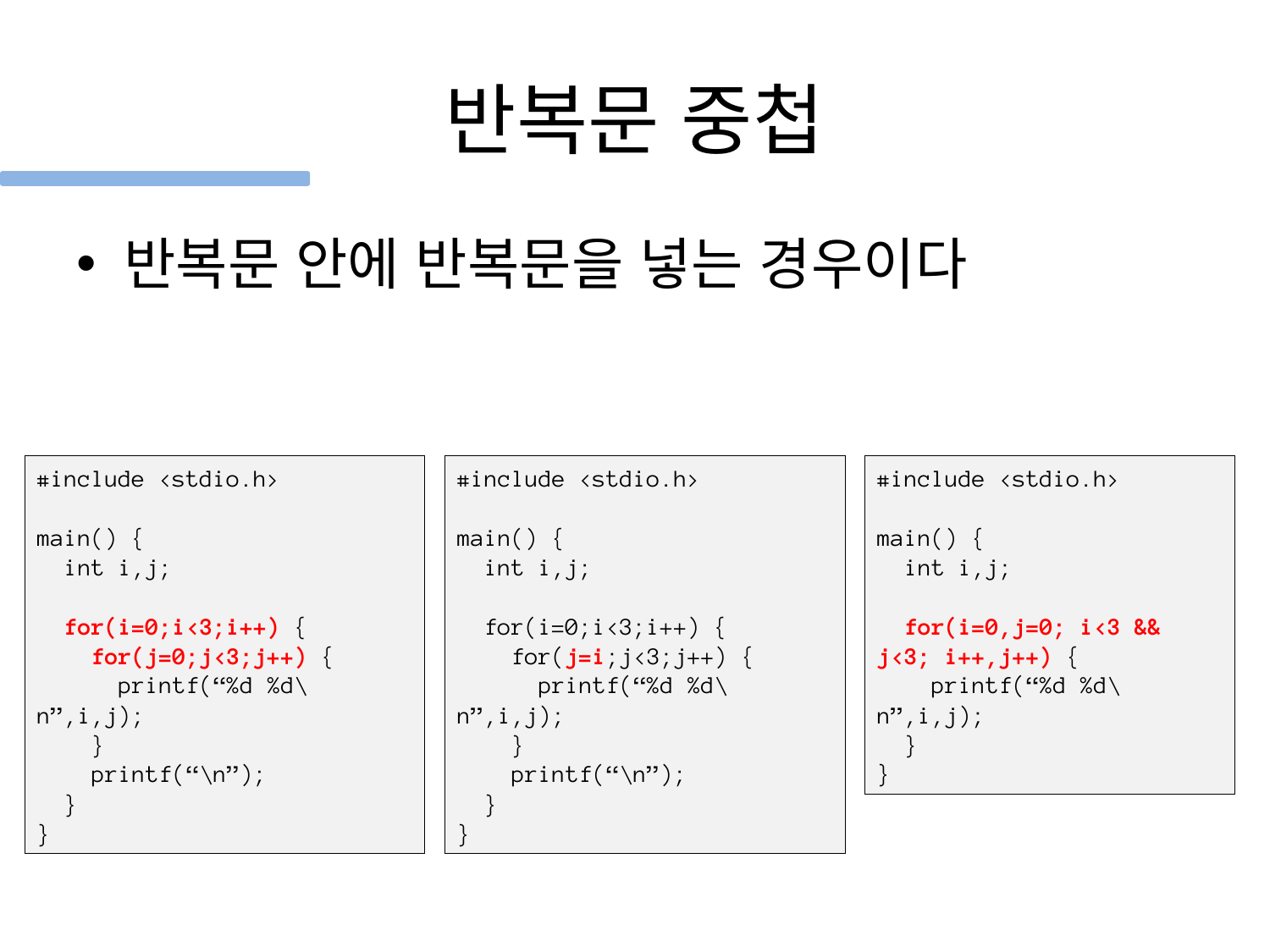

# 반복문 중첩

반복문 안에 반복문을 넣는 경우이다
#include <stdio.h>

main() {
  int i,j;

  for(i=0;i<3;i++) {
    for(j=0;j<3;j++) {
      printf(“%d %d\n”,i,j);
    }
    printf(“\n”);
  }
}
#include <stdio.h>

main() {
  int i,j;

  for(i=0;i<3;i++) {
    for(j=i;j<3;j++) {
      printf(“%d %d\n”,i,j);
    }
    printf(“\n”);
  }
}
#include <stdio.h>

main() {
  int i,j;

  for(i=0,j=0; i<3 && j<3; i++,j++) {
    printf(“%d %d\n”,i,j);
  }
}